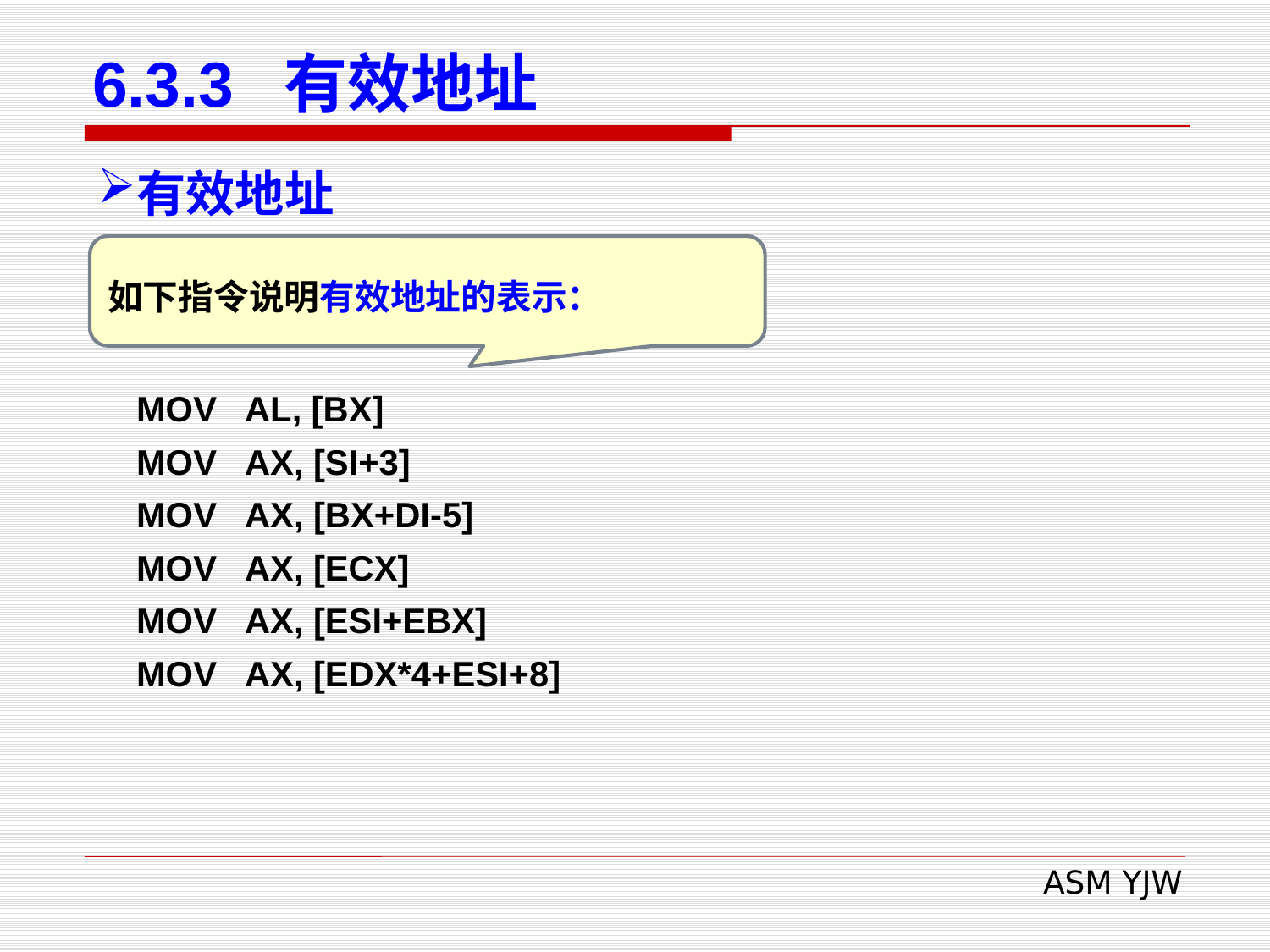

# 6.3.3  有效地址
有效地址

如下指令说明有效地址的表示：
    MOV   AL, [BX]
    MOV   AX, [SI+3]
    MOV   AX, [BX+DI-5]
    MOV   AX, [ECX]
    MOV   AX, [ESI+EBX]
    MOV   AX, [EDX*4+ESI+8]